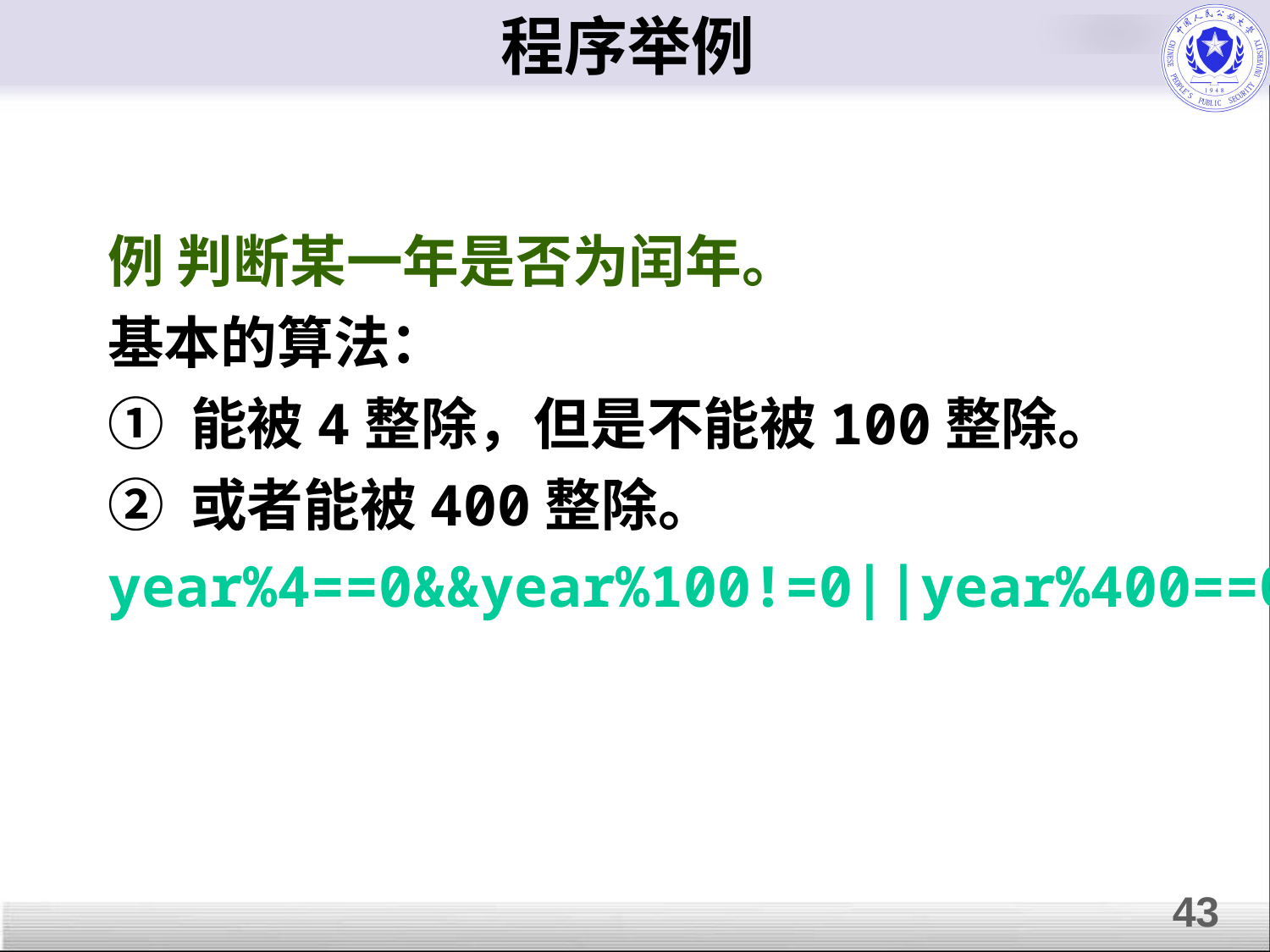

# 程序举例
例 判断某一年是否为闰年。
基本的算法：
① 能被4整除，但是不能被100整除。
② 或者能被400整除。
year%4==0&&year%100!=0||year%400==0